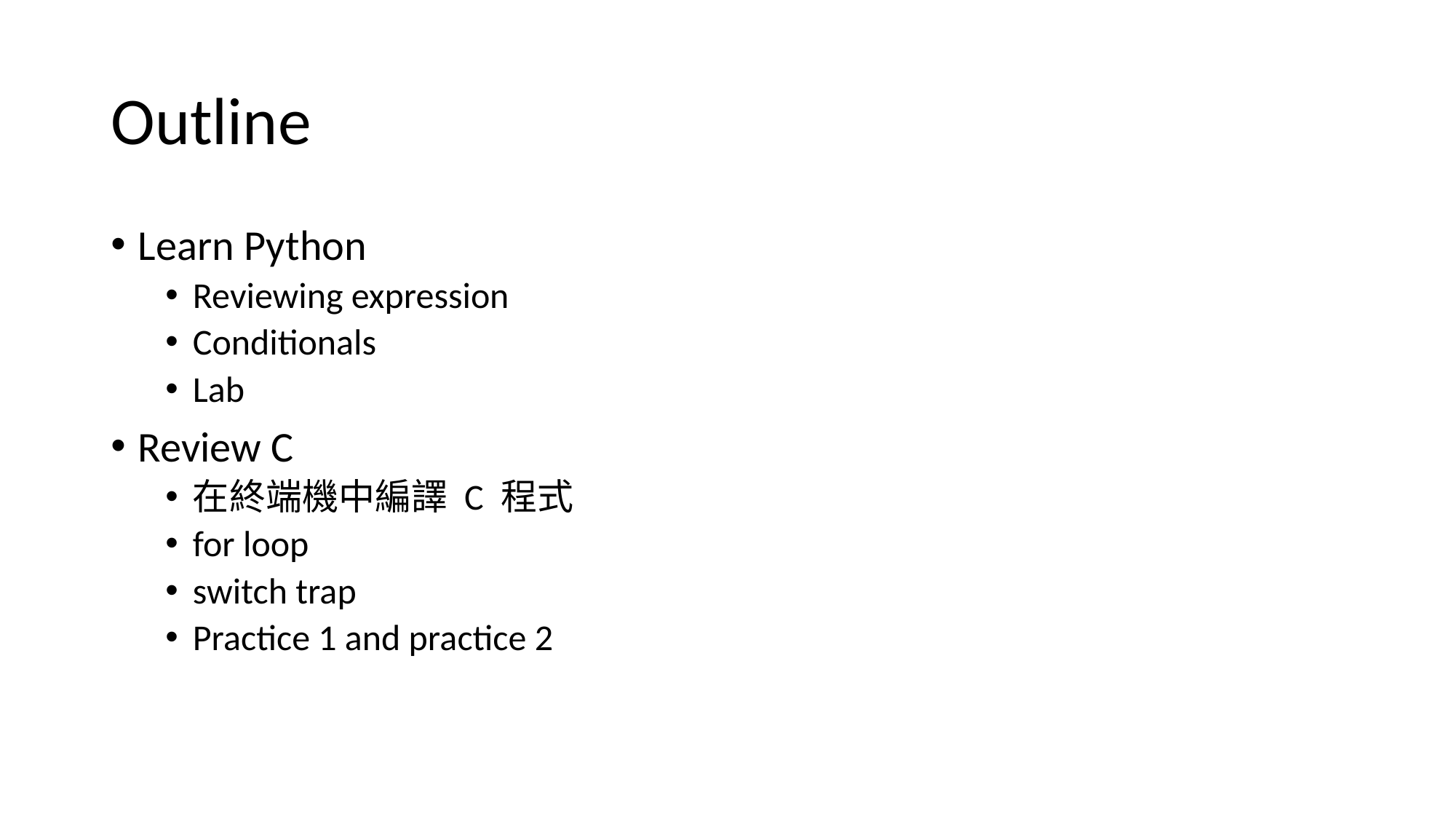

# Outline
Learn Python
Reviewing expression
Conditionals
Lab
Review C
在終端機中編譯 C 程式
for loop
switch trap
Practice 1 and practice 2